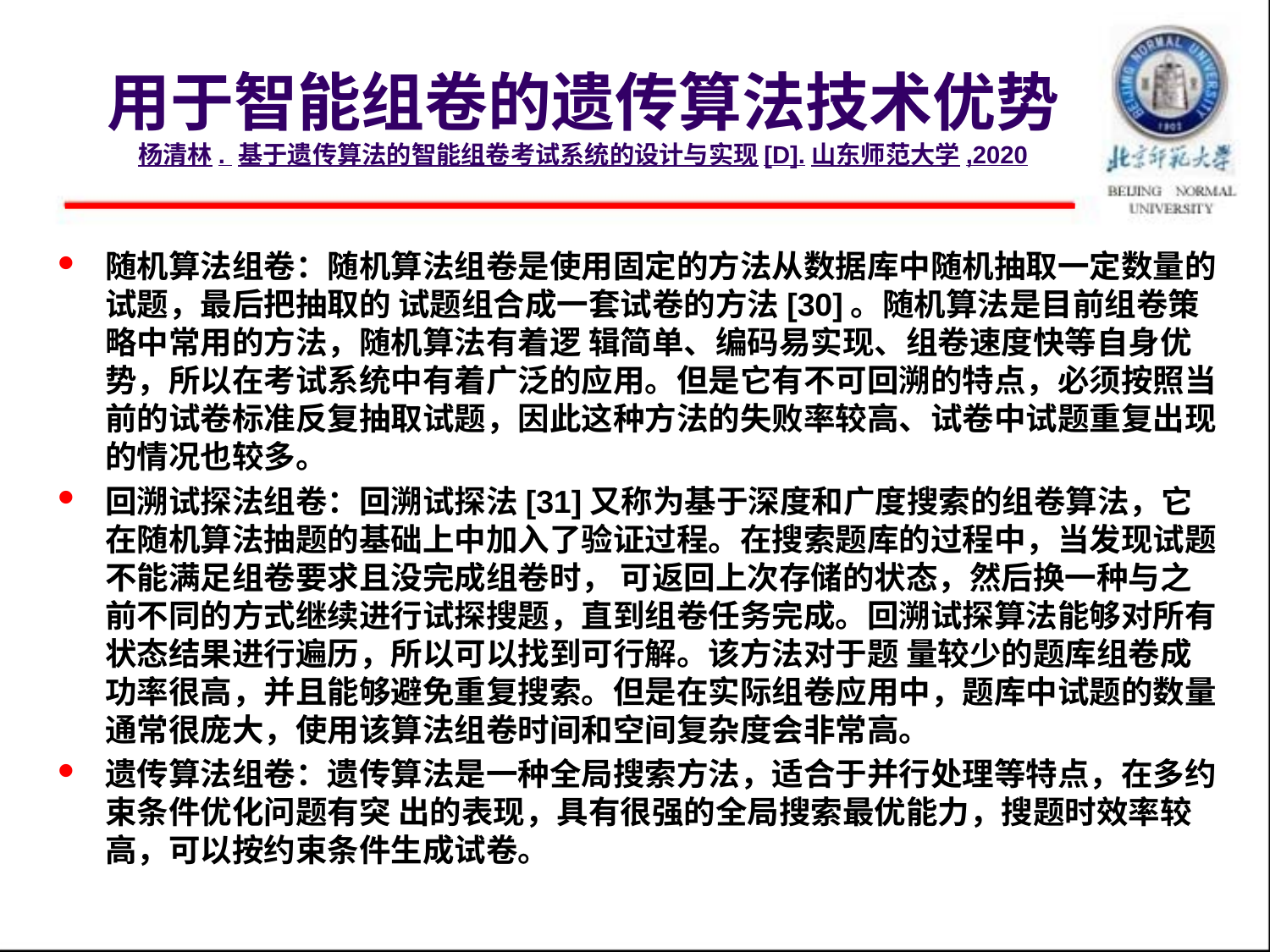

# 用于智能组卷的遗传算法技术优势 杨清林. 基于遗传算法的智能组卷考试系统的设计与实现[D].山东师范大学,2020
随机算法组卷：随机算法组卷是使用固定的方法从数据库中随机抽取一定数量的试题，最后把抽取的 试题组合成一套试卷的方法[30]。随机算法是目前组卷策略中常用的方法，随机算法有着逻 辑简单、编码易实现、组卷速度快等自身优势，所以在考试系统中有着广泛的应用。但是它有不可回溯的特点，必须按照当前的试卷标准反复抽取试题，因此这种方法的失败率较高、试卷中试题重复出现的情况也较多。
回溯试探法组卷：回溯试探法[31]又称为基于深度和广度搜索的组卷算法，它在随机算法抽题的基础上中加入了验证过程。在搜索题库的过程中，当发现试题不能满足组卷要求且没完成组卷时， 可返回上次存储的状态，然后换一种与之前不同的方式继续进行试探搜题，直到组卷任务完成。回溯试探算法能够对所有状态结果进行遍历，所以可以找到可行解。该方法对于题 量较少的题库组卷成功率很高，并且能够避免重复搜索。但是在实际组卷应用中，题库中试题的数量通常很庞大，使用该算法组卷时间和空间复杂度会非常高。
遗传算法组卷：遗传算法是一种全局搜索方法，适合于并行处理等特点，在多约束条件优化问题有突 出的表现，具有很强的全局搜索最优能力，搜题时效率较高，可以按约束条件生成试卷。